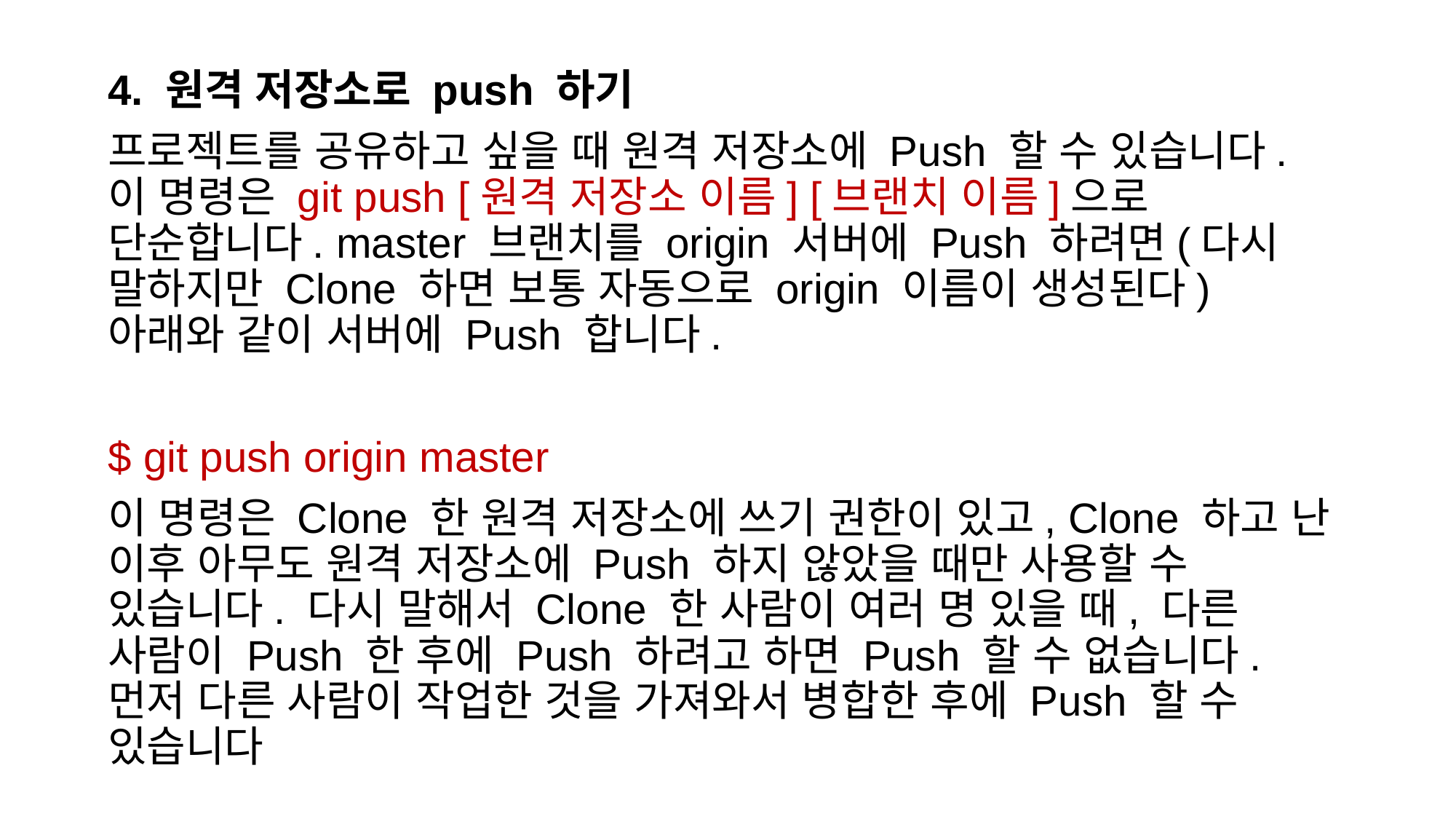

4. 원격 저장소로 push 하기
프로젝트를 공유하고 싶을 때 원격 저장소에 Push 할 수 있습니다. 이 명령은 git push [원격 저장소 이름] [브랜치 이름]으로 단순합니다. master 브랜치를 origin 서버에 Push 하려면(다시 말하지만 Clone 하면 보통 자동으로 origin 이름이 생성된다) 아래와 같이 서버에 Push 합니다.

$ git push origin master
이 명령은 Clone 한 원격 저장소에 쓰기 권한이 있고, Clone 하고 난 이후 아무도 원격 저장소에 Push 하지 않았을 때만 사용할 수 있습니다. 다시 말해서 Clone 한 사람이 여러 명 있을 때, 다른 사람이 Push 한 후에 Push 하려고 하면 Push 할 수 없습니다. 먼저 다른 사람이 작업한 것을 가져와서 병합한 후에 Push 할 수 있습니다